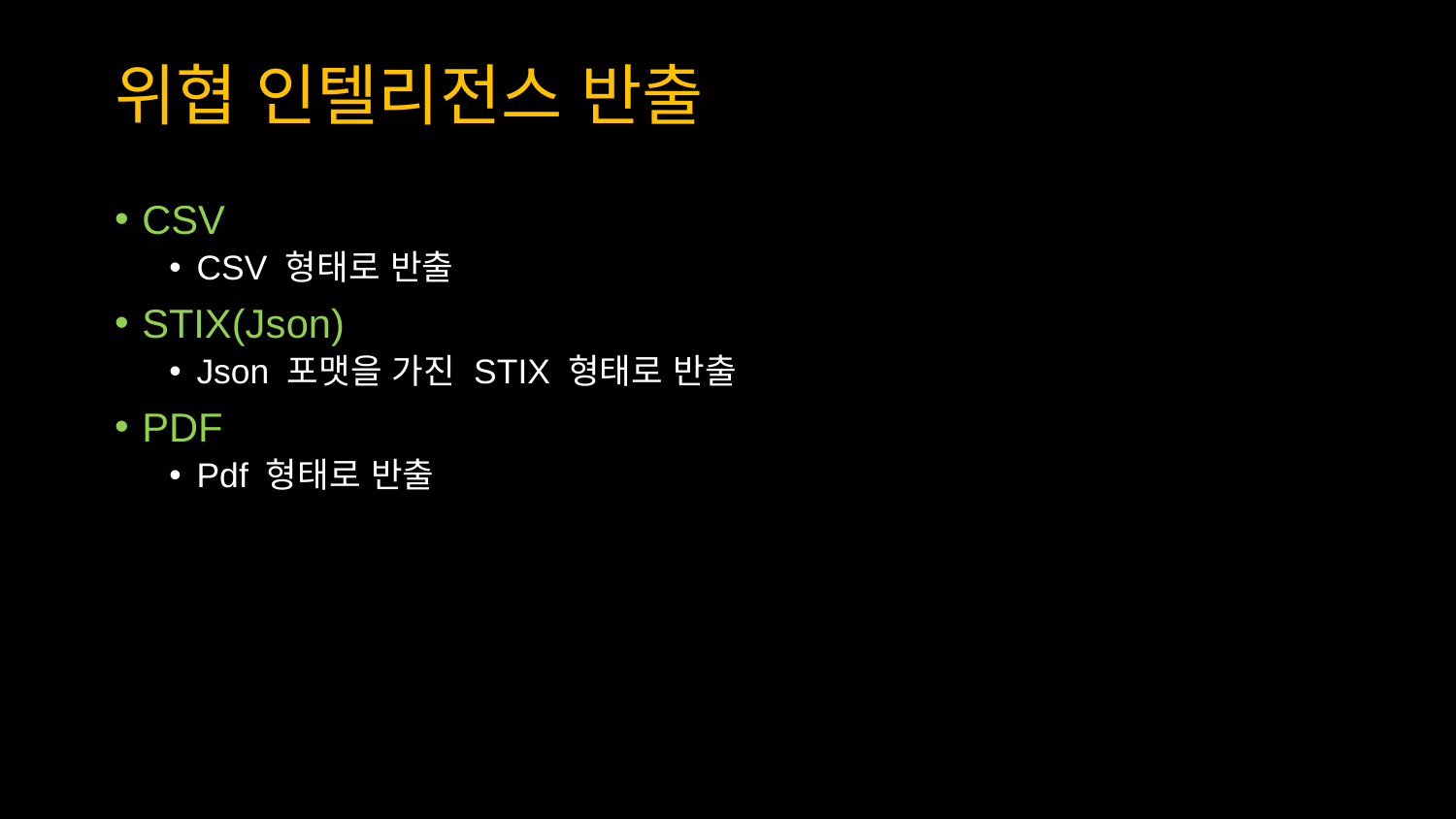

# 위협 인텔리전스 반출
CSV
CSV 형태로 반출
STIX(Json)
Json 포맷을 가진 STIX 형태로 반출
PDF
Pdf 형태로 반출